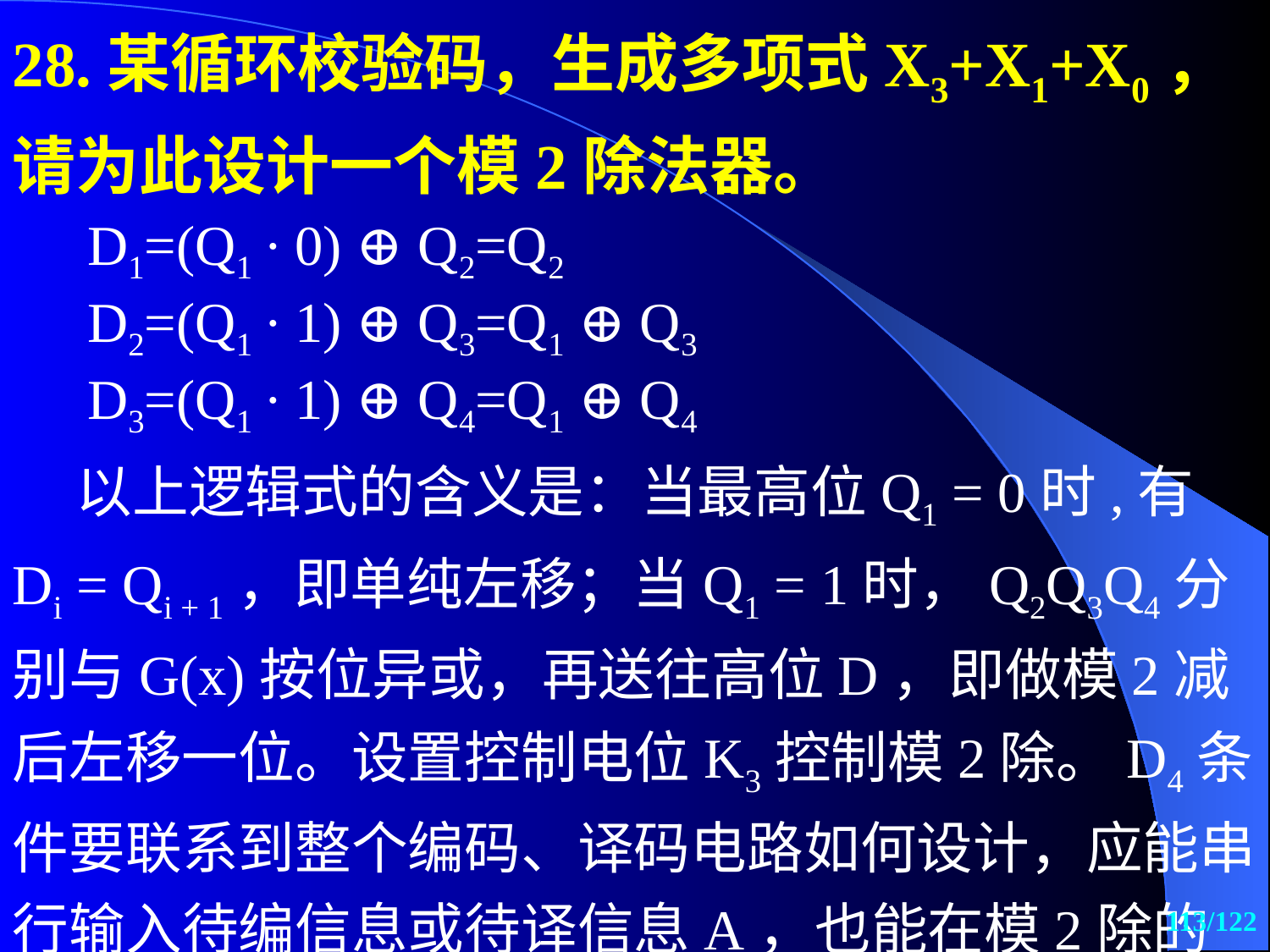

28.某循环校验码，生成多项式X3+X1+X0，请为此设计一个模2除法器。
D1=(Q1 ∙ 0) ⊕ Q2=Q2
D2=(Q1 ∙ 1) ⊕ Q3=Q1 ⊕ Q3
D3=(Q1 ∙ 1) ⊕ Q4=Q1 ⊕ Q4
以上逻辑式的含义是：当最高位Q1 = 0时,有Di = Qi + 1，即单纯左移；当Q1 = 1时，Q2Q3Q4分别与G(x)按位异或，再送往高位D，即做模2减后左移一位。设置控制电位K3控制模2除。D4条件要联系到整个编码、译码电路如何设计，应能串行输入待编信息或待译信息A，也能在模2除的过程中补0。
113/122